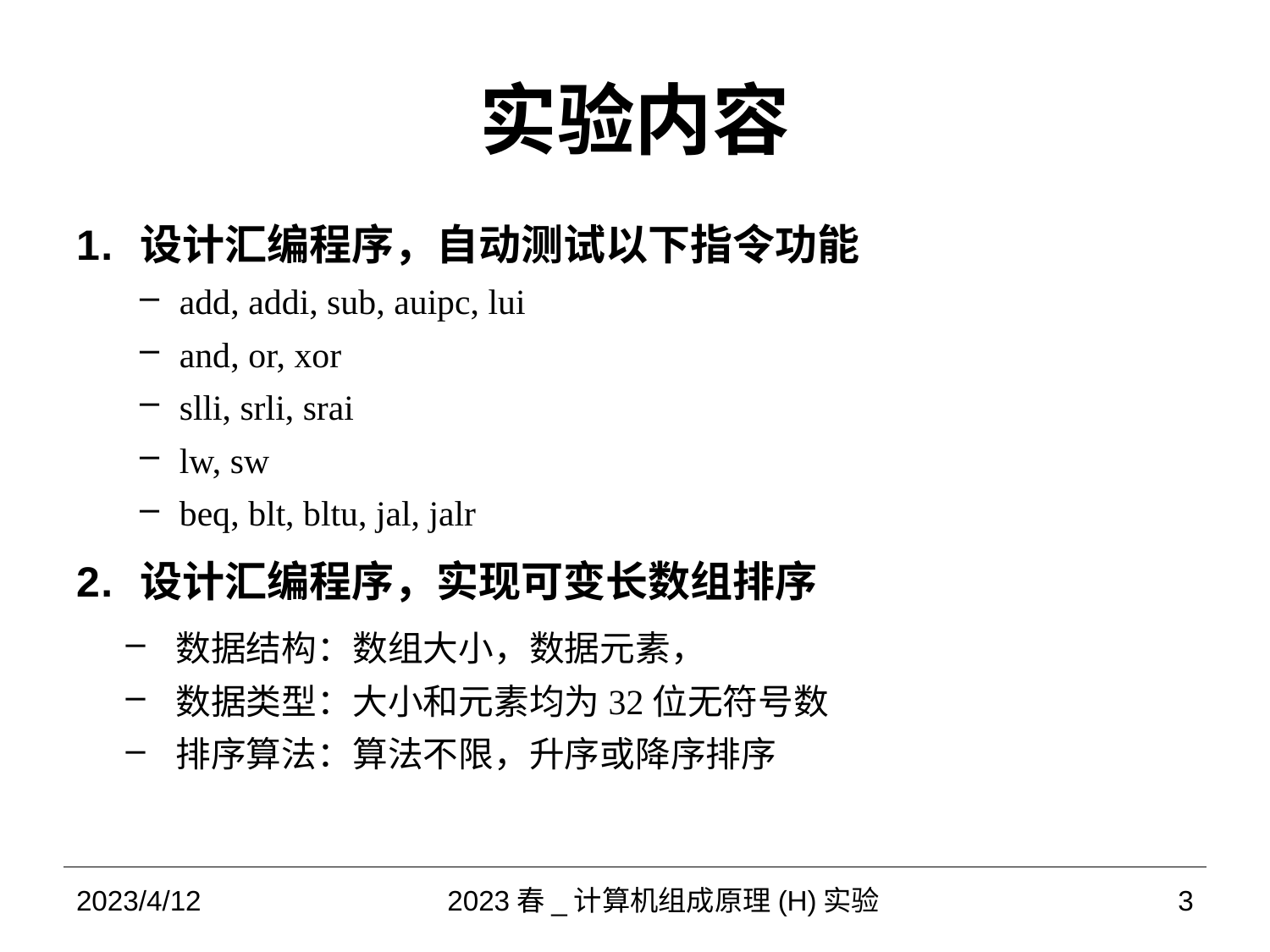

# 实验内容
设计汇编程序，自动测试以下指令功能
add, addi, sub, auipc, lui
and, or, xor
slli, srli, srai
lw, sw
beq, blt, bltu, jal, jalr
设计汇编程序，实现可变长数组排序
数据结构：数组大小，数据元素，
数据类型：大小和元素均为32位无符号数
排序算法：算法不限，升序或降序排序
2023/4/12
2023春_计算机组成原理(H)实验
3